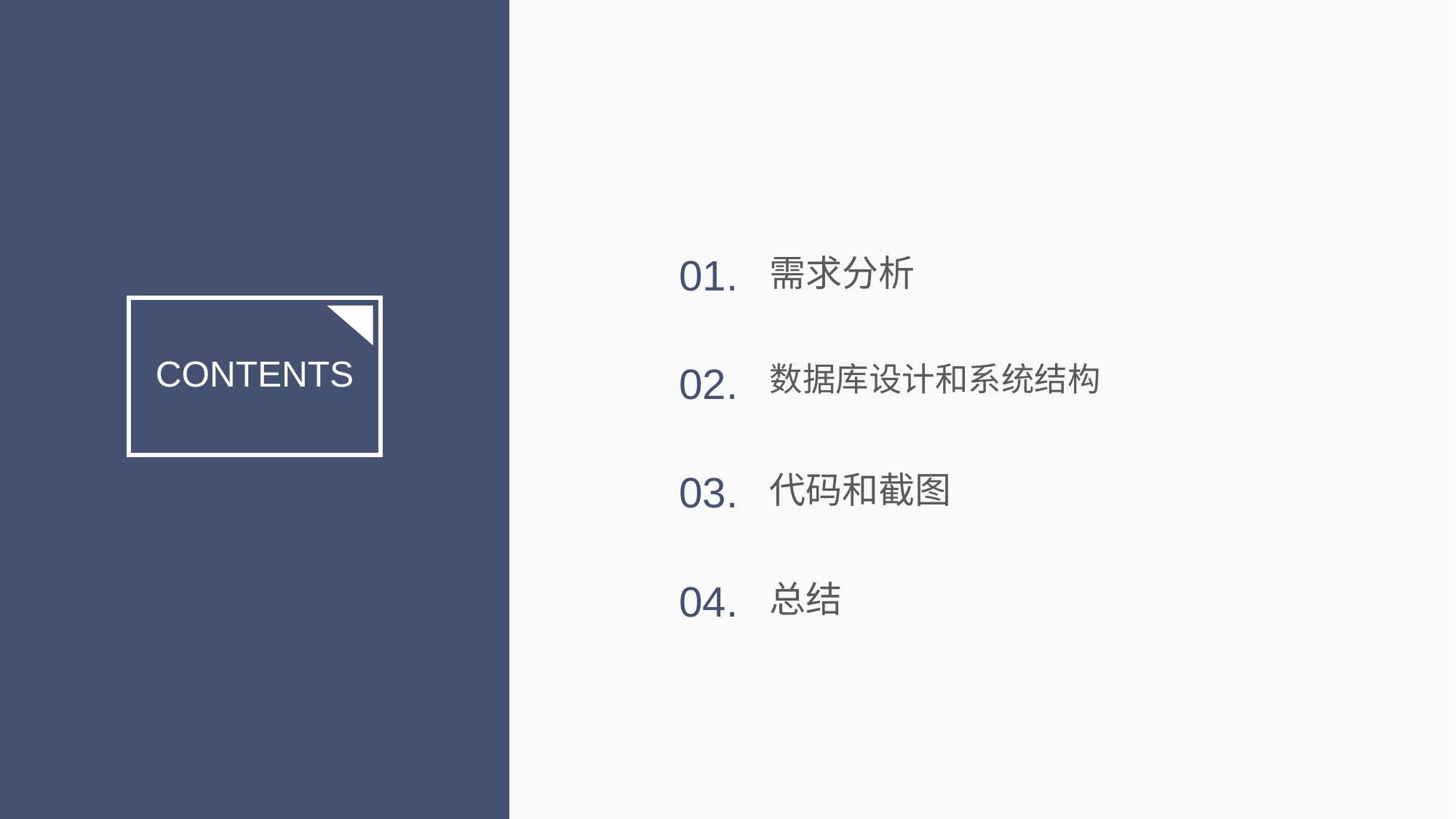

01.
需求分析

CONTENTS
02.
数据库设计和系统结构
03.
代码和截图
04.
总结